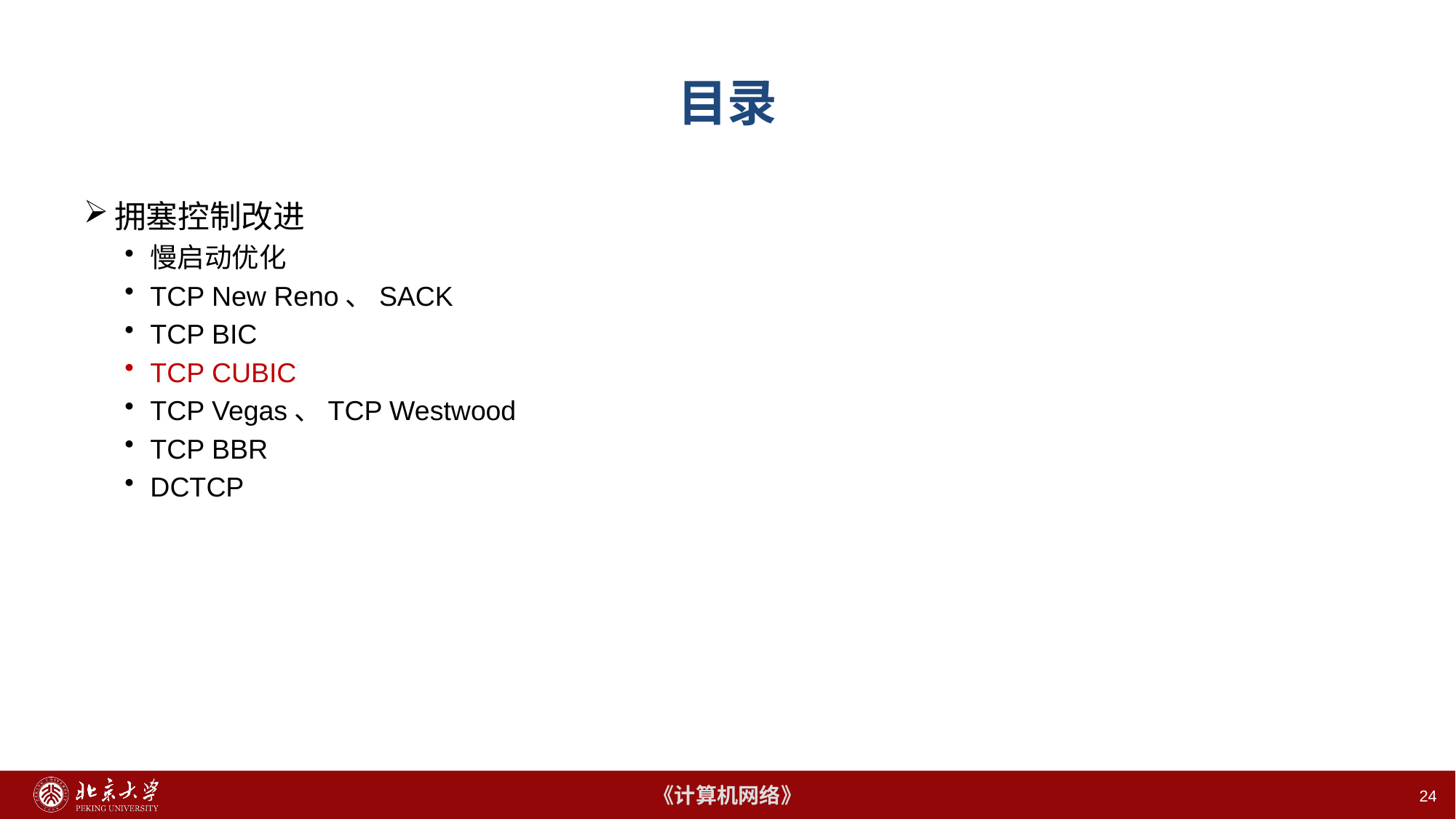

# 目录
拥塞控制改进
慢启动优化
TCP New Reno、SACK
TCP BIC
TCP CUBIC
TCP Vegas、TCP Westwood
TCP BBR
DCTCP

24